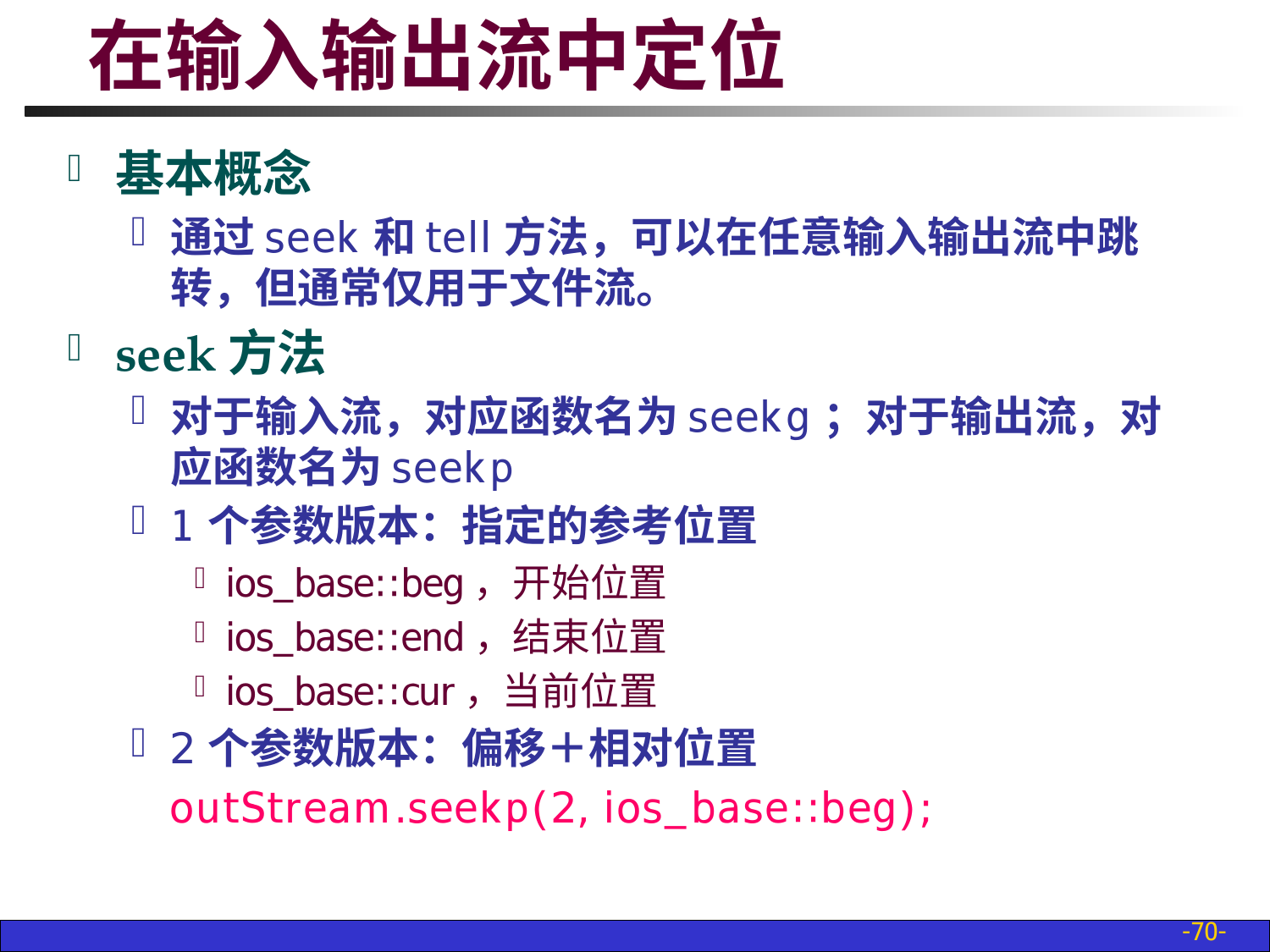

# 在输入输出流中定位
基本概念
通过seek和tell方法，可以在任意输入输出流中跳转，但通常仅用于文件流。
seek方法
对于输入流，对应函数名为seekg；对于输出流，对应函数名为seekp
1个参数版本：指定的参考位置
ios_base::beg，开始位置
ios_base::end，结束位置
ios_base::cur，当前位置
2个参数版本：偏移＋相对位置
	outStream.seekp(2, ios_base::beg);
-70-